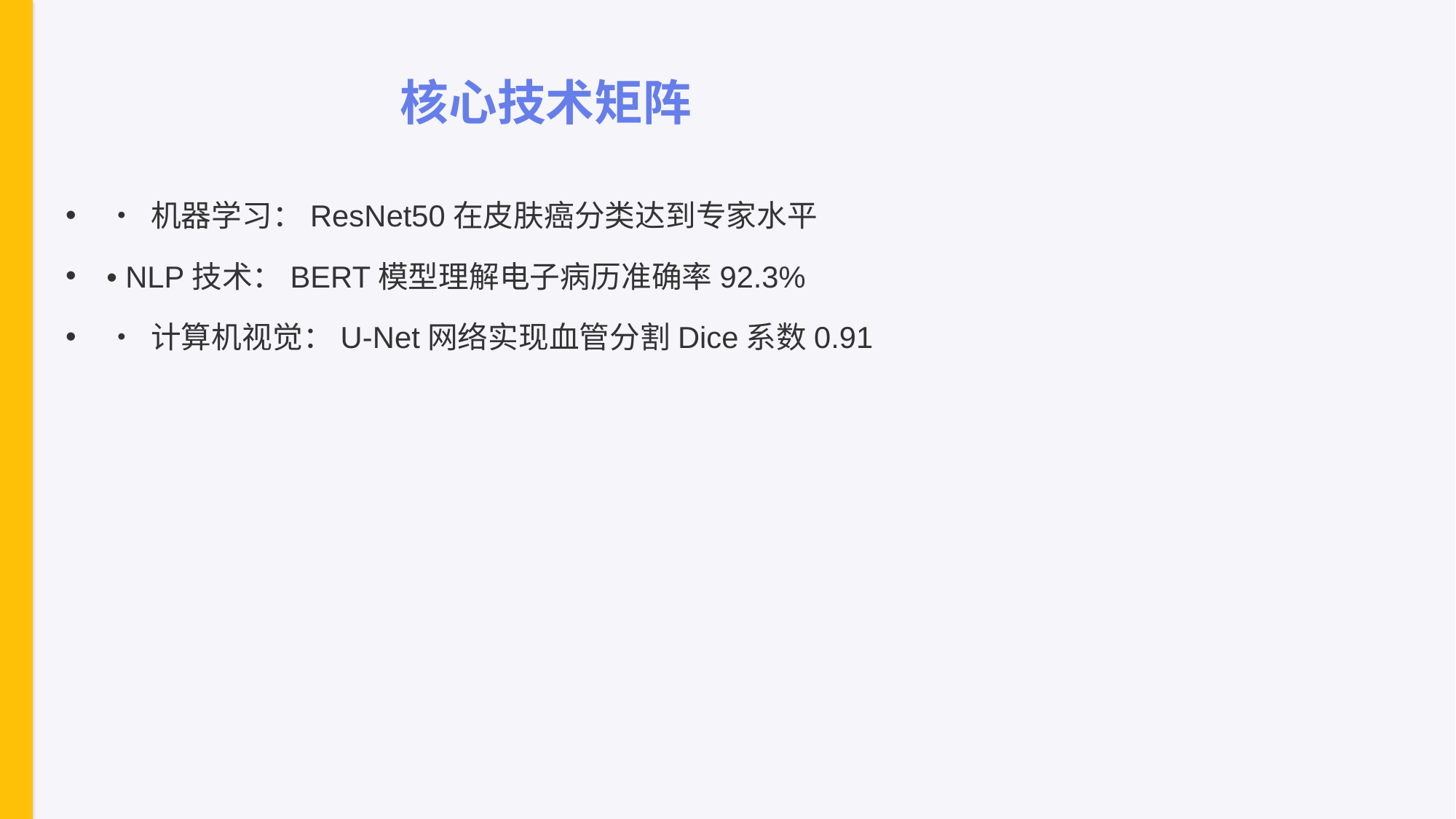

# 核心技术矩阵
• 机器学习：ResNet50在皮肤癌分类达到专家水平
• NLP技术：BERT模型理解电子病历准确率92.3%
• 计算机视觉：U-Net网络实现血管分割Dice系数0.91